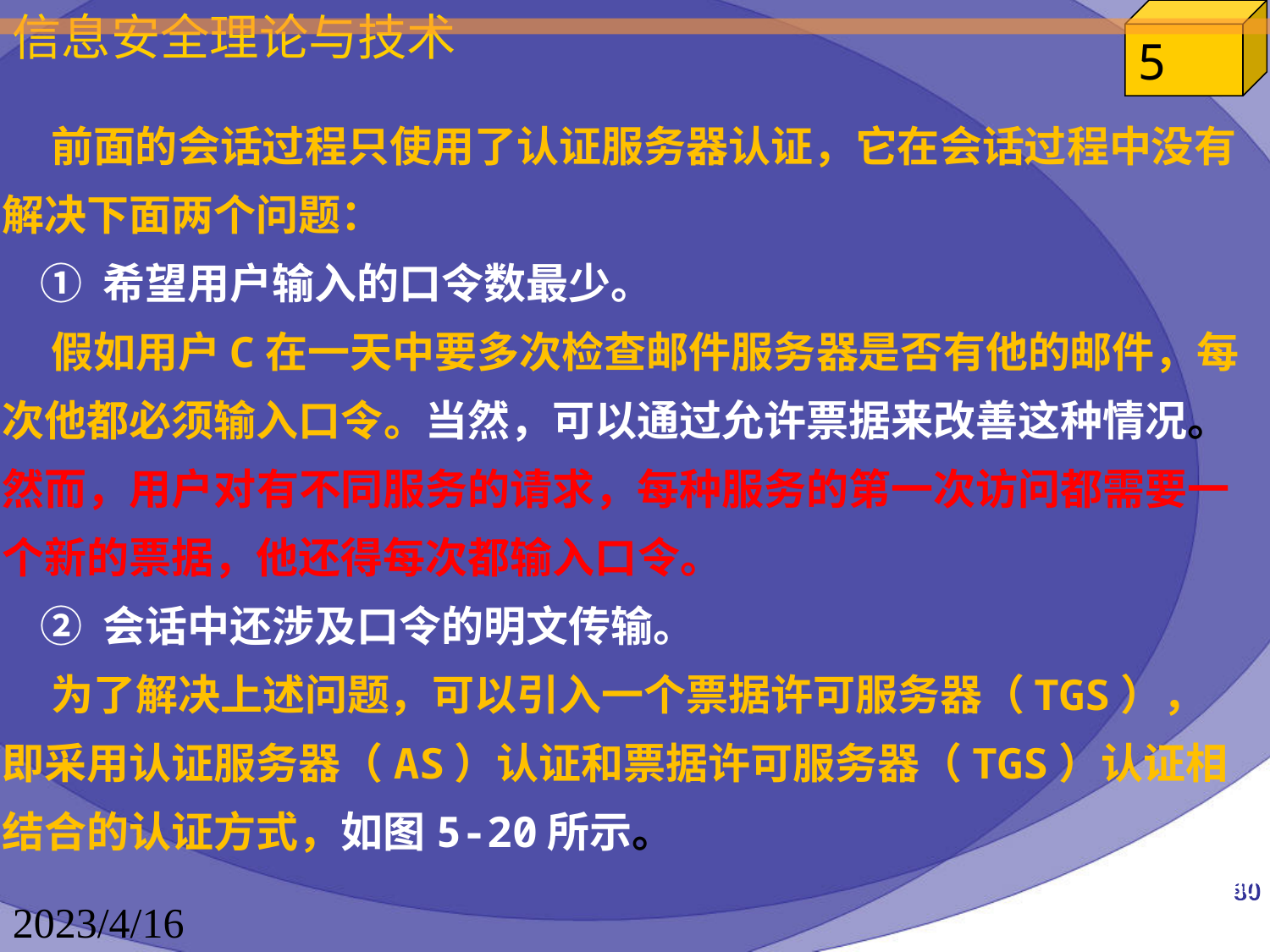

前面的会话过程只使用了认证服务器认证，它在会话过程中没有解决下面两个问题：
    ① 希望用户输入的口令数最少。
    假如用户C在一天中要多次检查邮件服务器是否有他的邮件，每次他都必须输入口令。当然，可以通过允许票据来改善这种情况。然而，用户对有不同服务的请求，每种服务的第一次访问都需要一个新的票据，他还得每次都输入口令。
    ② 会话中还涉及口令的明文传输。
    为了解决上述问题，可以引入一个票据许可服务器（TGS），即采用认证服务器（AS）认证和票据许可服务器（TGS）认证相结合的认证方式，如图5-20所示。
80
2023/4/16